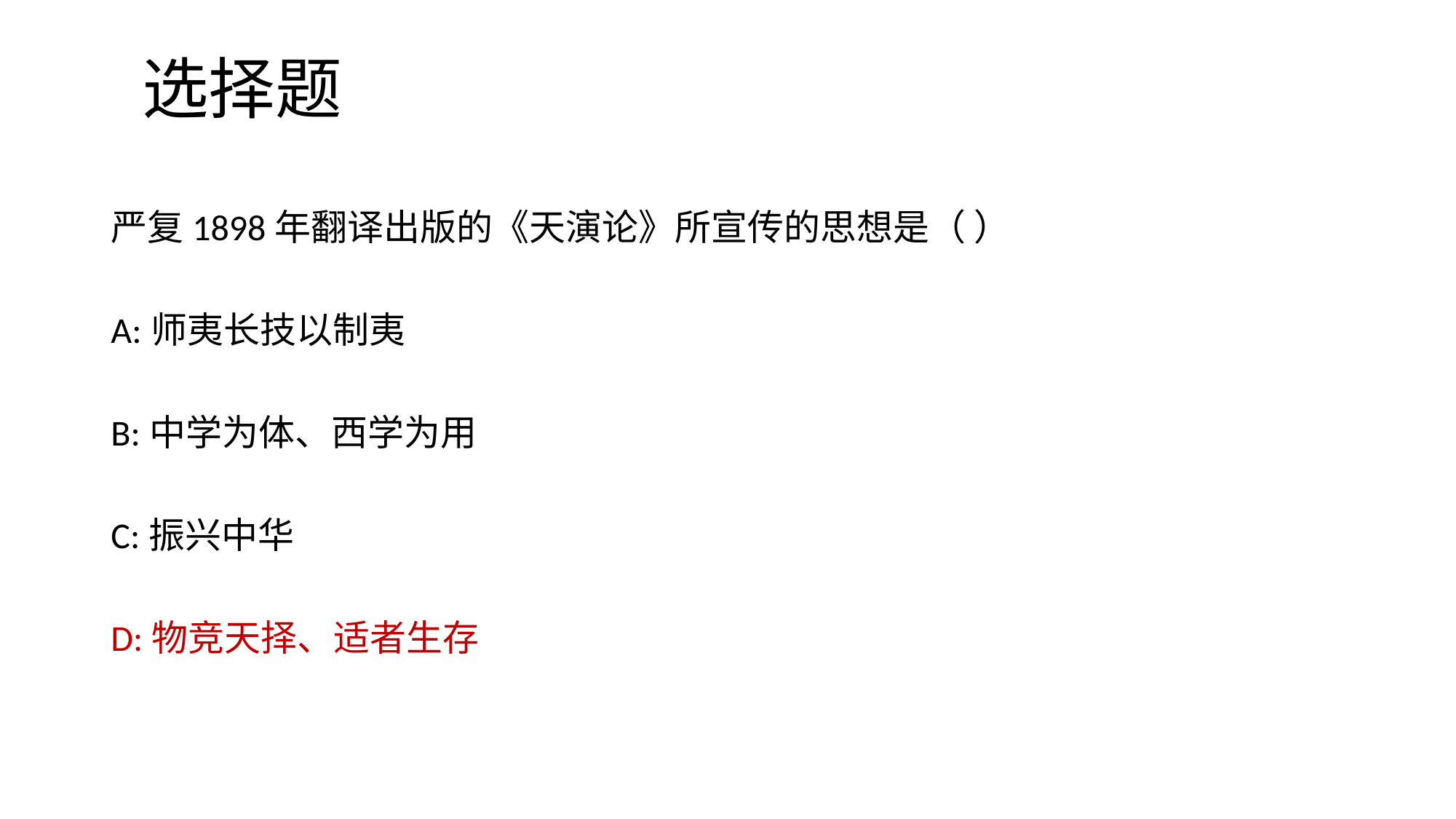

# 选择题
严复1898年翻译出版的《天演论》所宣传的思想是（ ）
A:师夷长技以制夷
B:中学为体、西学为用
C:振兴中华
D:物竞天择、适者生存